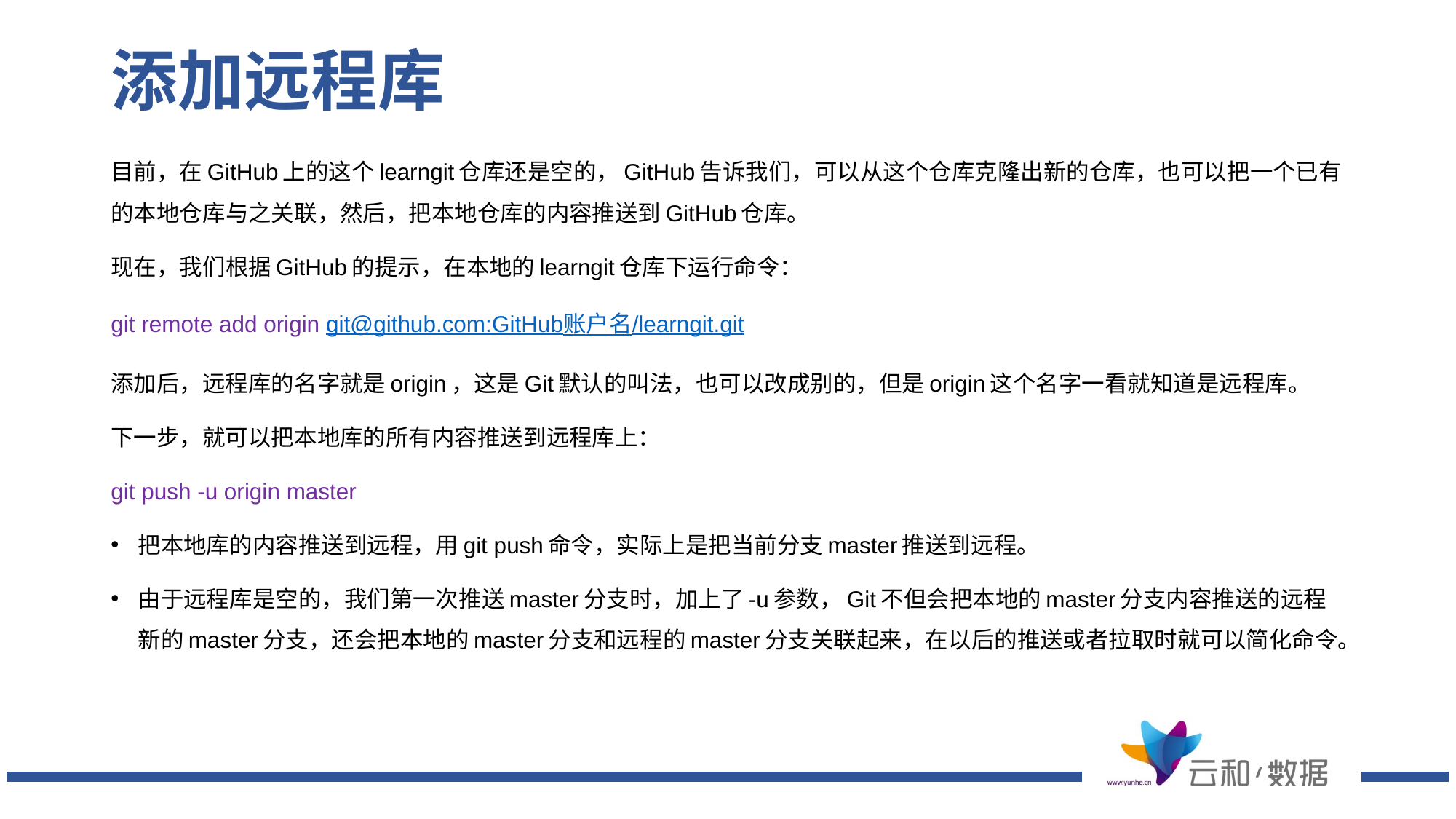

# 添加远程库
目前，在GitHub上的这个learngit仓库还是空的，GitHub告诉我们，可以从这个仓库克隆出新的仓库，也可以把一个已有的本地仓库与之关联，然后，把本地仓库的内容推送到GitHub仓库。
现在，我们根据GitHub的提示，在本地的learngit仓库下运行命令：
git remote add origin git@github.com:GitHub账户名/learngit.git
添加后，远程库的名字就是origin，这是Git默认的叫法，也可以改成别的，但是origin这个名字一看就知道是远程库。
下一步，就可以把本地库的所有内容推送到远程库上：
git push -u origin master
把本地库的内容推送到远程，用git push命令，实际上是把当前分支master推送到远程。
由于远程库是空的，我们第一次推送master分支时，加上了-u参数，Git不但会把本地的master分支内容推送的远程新的master分支，还会把本地的master分支和远程的master分支关联起来，在以后的推送或者拉取时就可以简化命令。